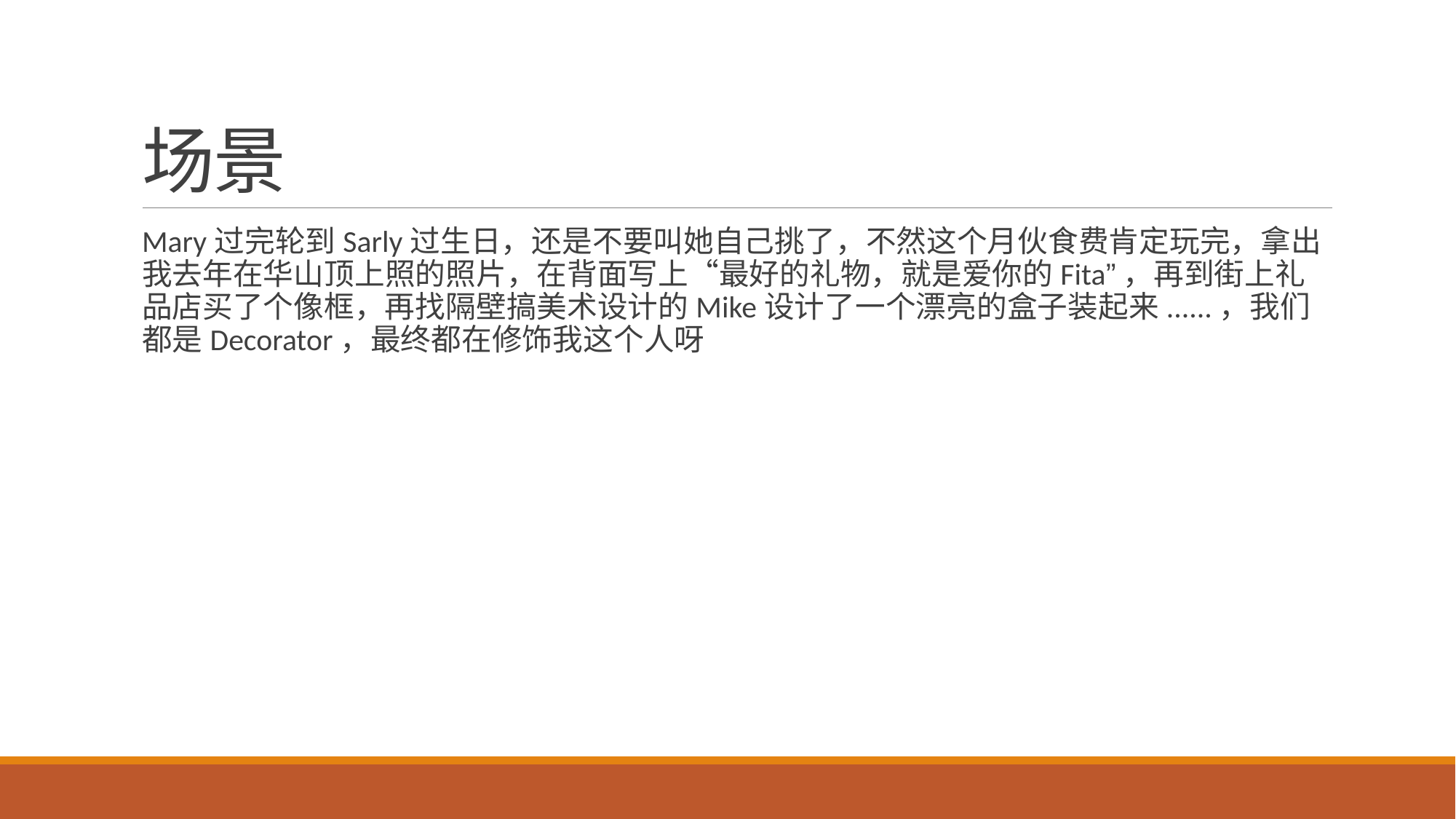

# 场景
Mary过完轮到Sarly过生日，还是不要叫她自己挑了，不然这个月伙食费肯定玩完，拿出我去年在华山顶上照的照片，在背面写上“最好的礼物，就是爱你的Fita”，再到街上礼品店买了个像框，再找隔壁搞美术设计的Mike设计了一个漂亮的盒子装起来......，我们都是Decorator，最终都在修饰我这个人呀